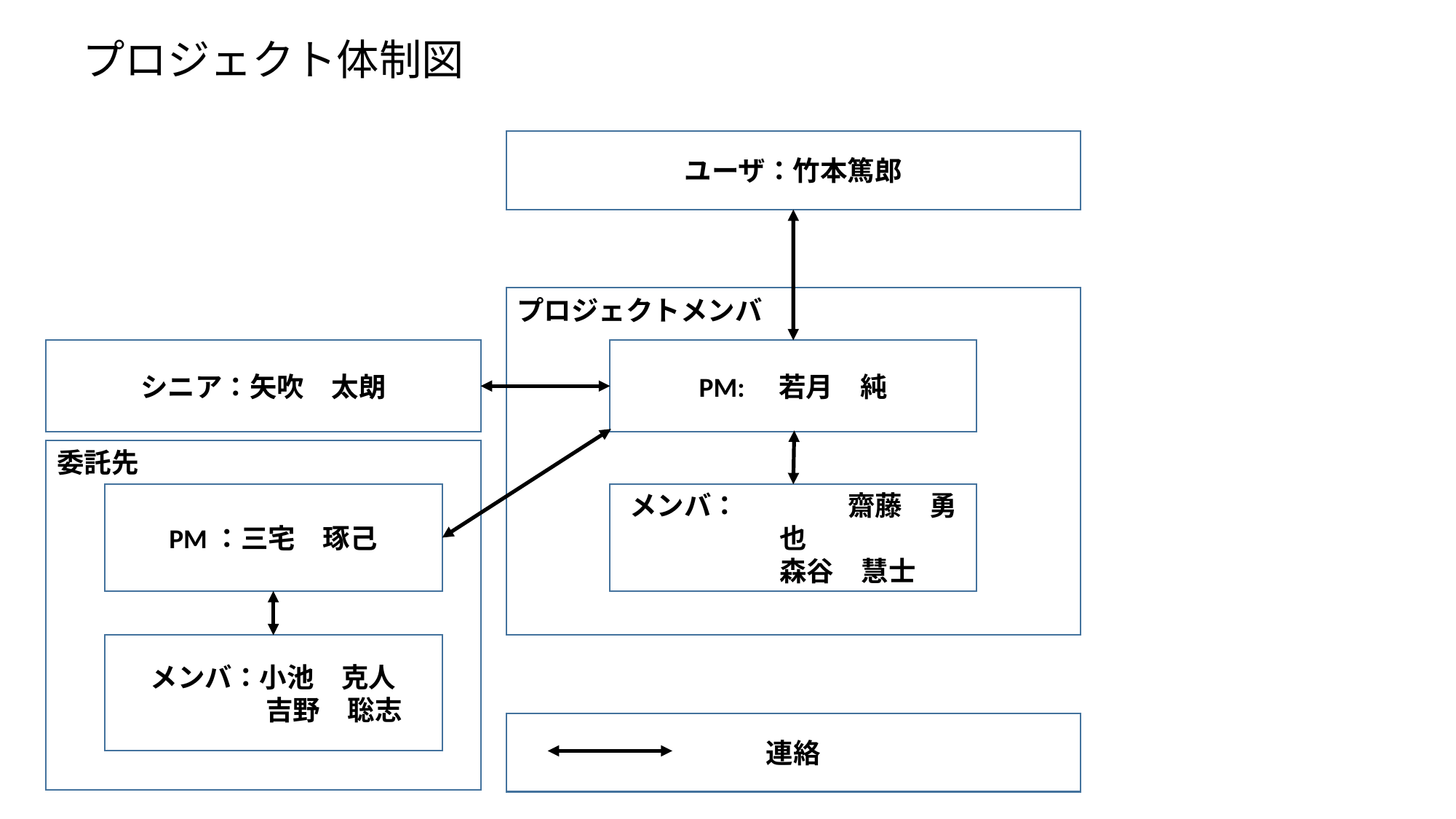

プロジェクト体制図
ユーザ：竹本篤郎
プロジェクトメンバ
シニア：矢吹　太朗
PM:　若月　純
委託先
メンバ：	齋藤　勇也
	森谷　慧士
PM：三宅　琢己
メンバ：小池　克人
　　　　  吉野　聡志
連絡